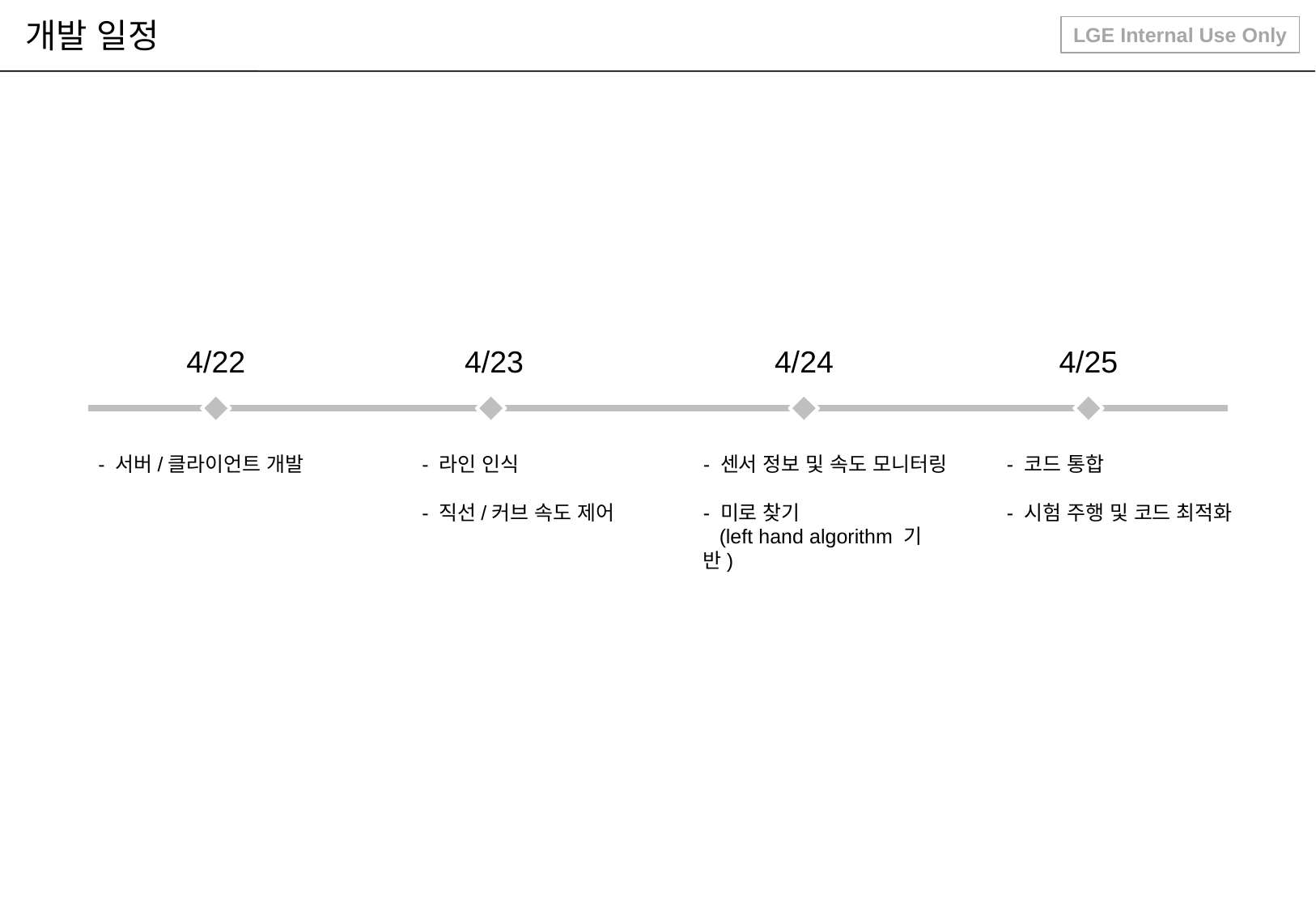

# 개발 일정
4/25
4/22
4/23
4/24

- 서버/클라이언트 개발
- 라인 인식

- 직선/커브 속도 제어
- 센서 정보 및 속도 모니터링

- 미로 찾기
  (left hand algorithm 기반)
- 코드 통합

- 시험 주행 및 코드 최적화